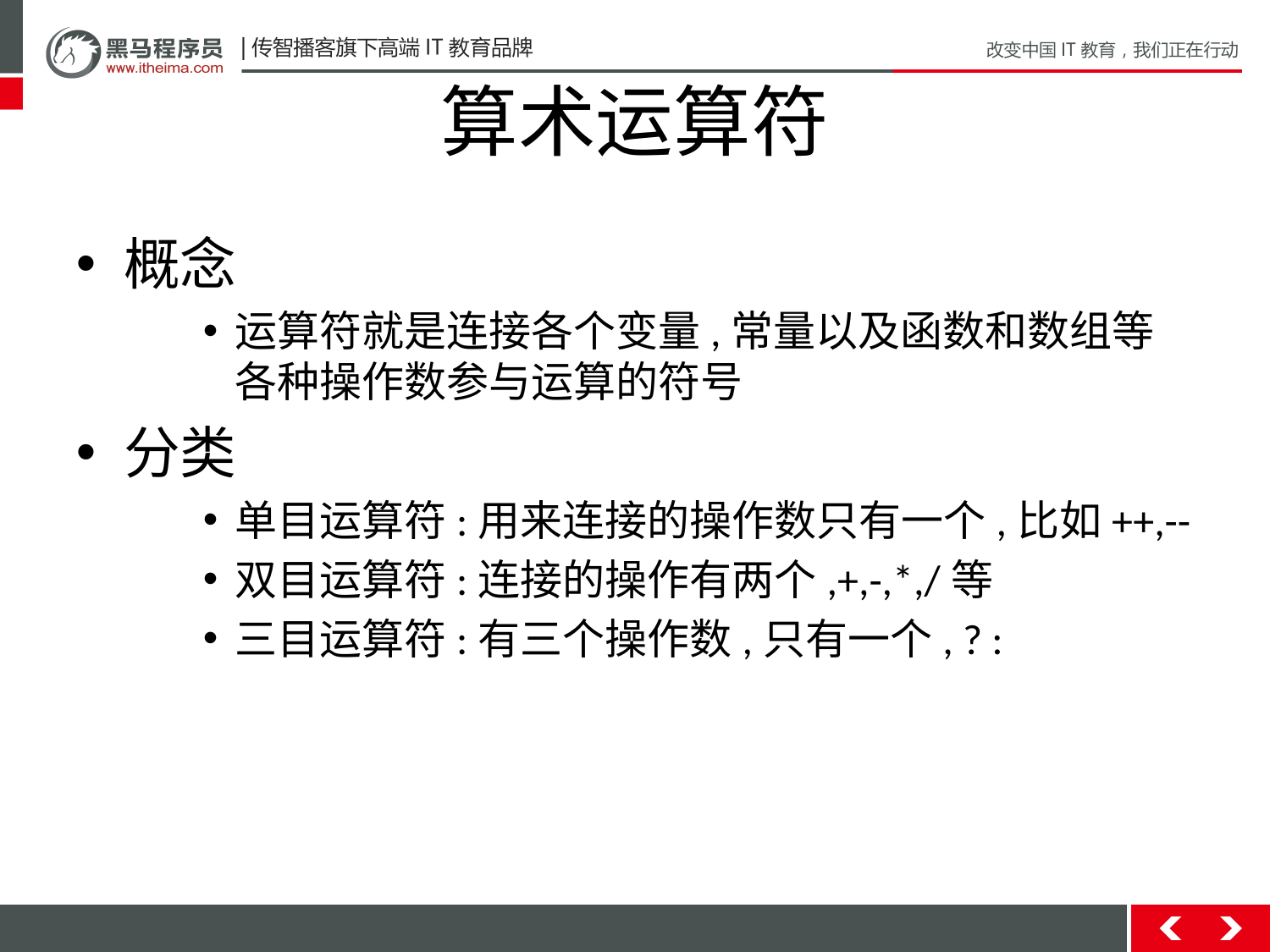

# 算术运算符
概念
运算符就是连接各个变量,常量以及函数和数组等各种操作数参与运算的符号
分类
单目运算符:用来连接的操作数只有一个,比如++,--
双目运算符:连接的操作有两个,+,-,*,/等
三目运算符:有三个操作数,只有一个, ? :